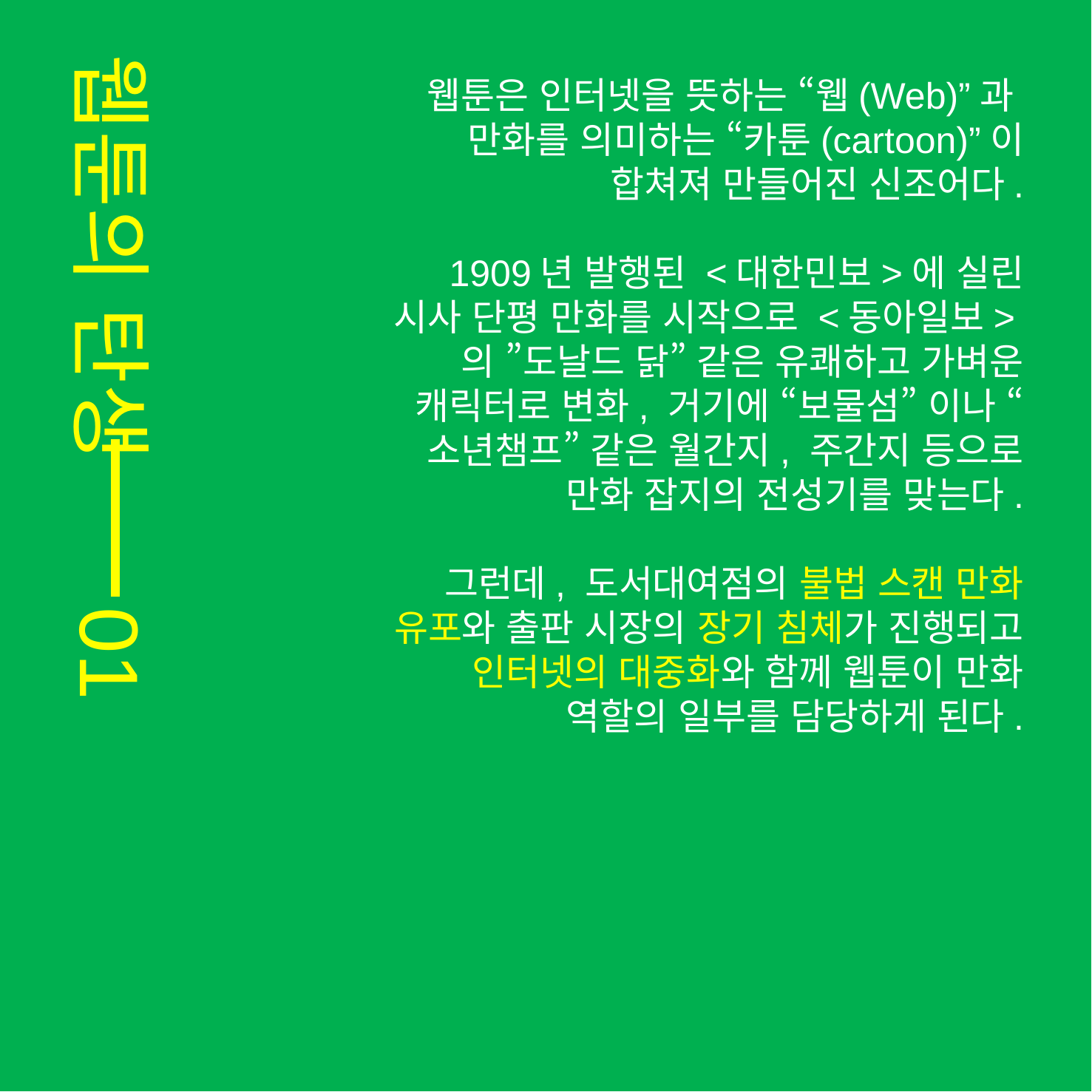

웹툰은 인터넷을 뜻하는 “웹(Web)”과
만화를 의미하는 “카툰(cartoon)”이 합쳐져 만들어진 신조어다.

1909년 발행된 <대한민보>에 실린 시사 단평 만화를 시작으로 <동아일보>의 ”도날드 닭” 같은 유쾌하고 가벼운 캐릭터로 변화, 거기에 “보물섬” 이나 “소년챔프” 같은 월간지, 주간지 등으로 만화 잡지의 전성기를 맞는다.

그런데, 도서대여점의 불법 스캔 만화 유포와 출판 시장의 장기 침체가 진행되고 인터넷의 대중화와 함께 웹툰이 만화 역할의 일부를 담당하게 된다.
웹툰의 탄생
01